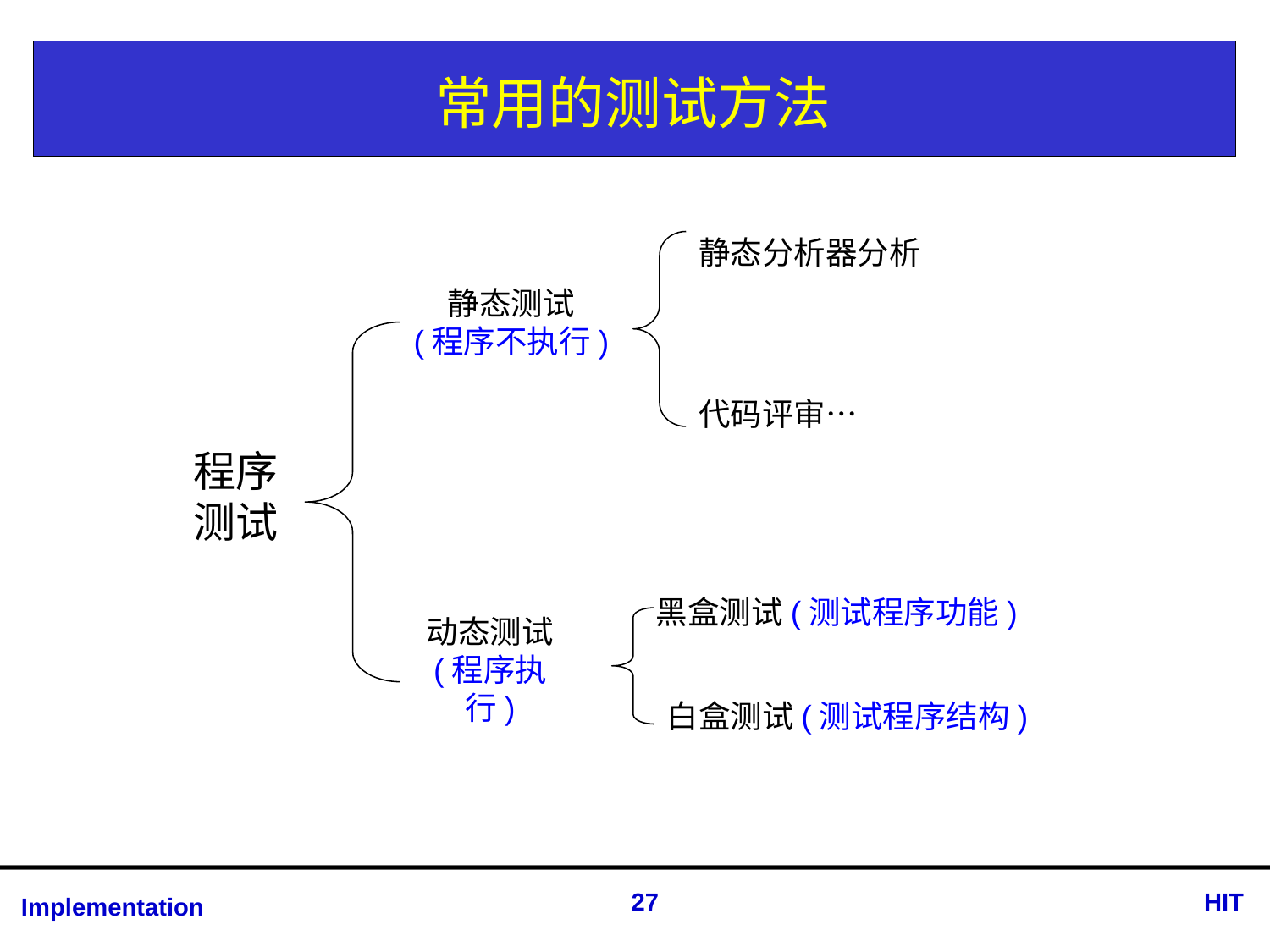

# 常用的测试方法
静态分析器分析

静态测试
(程序不执行)

代码评审…
程序测试
黑盒测试(测试程序功能)
动态测试
(程序执行)

白盒测试(测试程序结构)